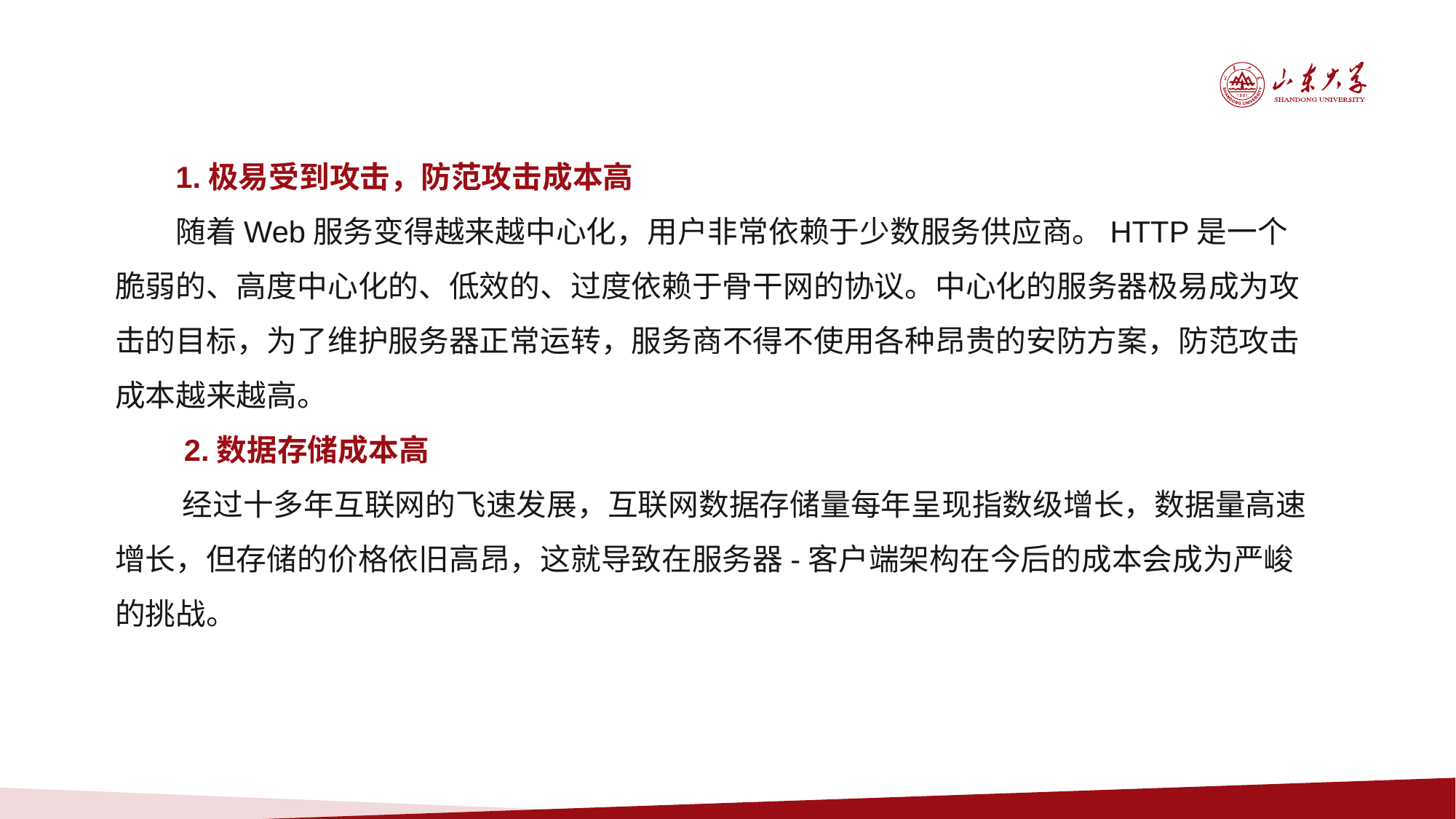

1.极易受到攻击，防范攻击成本高
随着Web服务变得越来越中心化，用户非常依赖于少数服务供应商。HTTP是一个脆弱的、高度中心化的、低效的、过度依赖于骨干网的协议。中心化的服务器极易成为攻击的目标，为了维护服务器正常运转，服务商不得不使用各种昂贵的安防方案，防范攻击成本越来越高。
 2.数据存储成本高
 经过十多年互联网的飞速发展，互联网数据存储量每年呈现指数级增长，数据量高速增长，但存储的价格依旧高昂，这就导致在服务器-客户端架构在今后的成本会成为严峻的挑战。